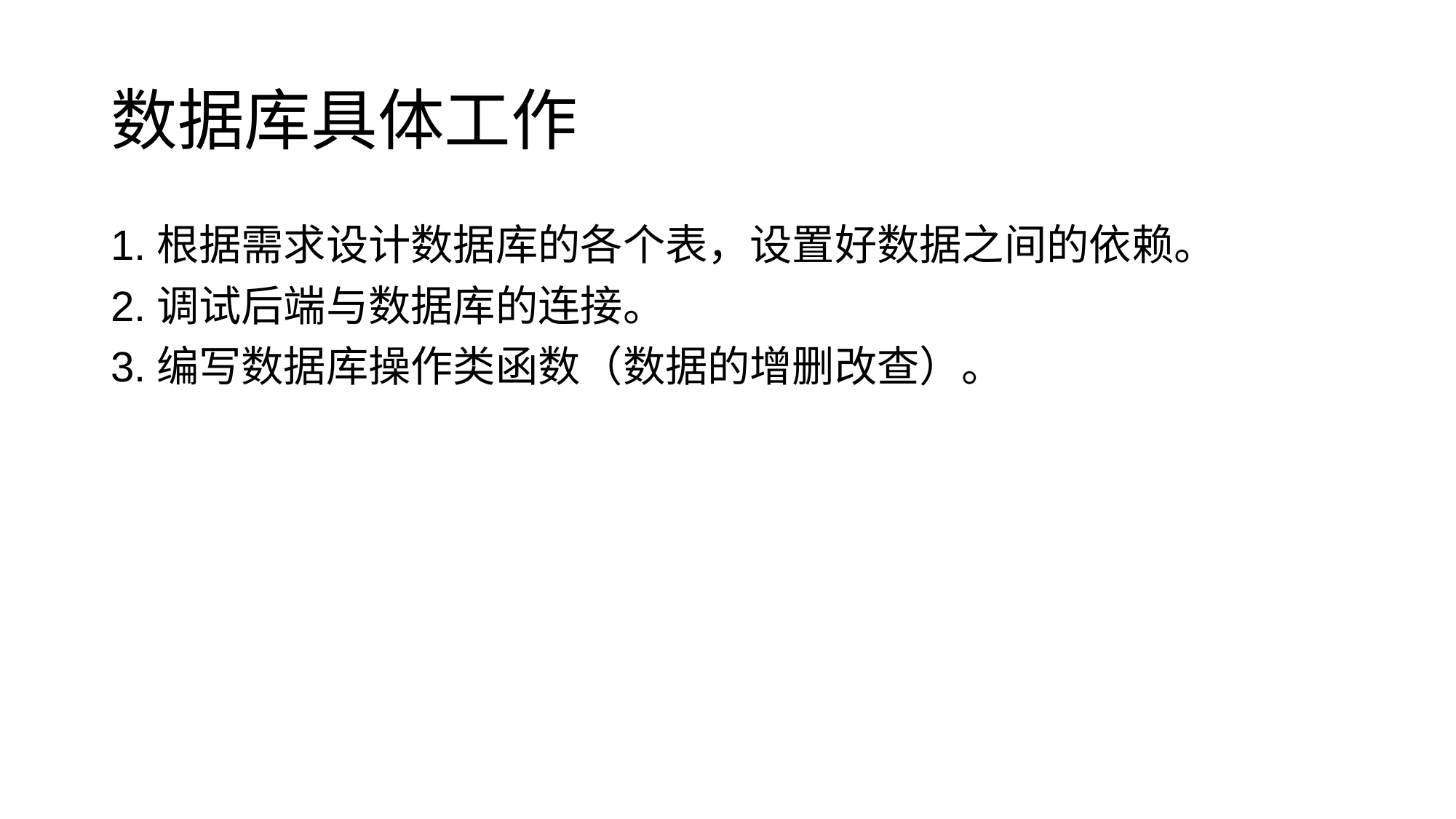

# 数据库具体工作
1.根据需求设计数据库的各个表，设置好数据之间的依赖。
2.调试后端与数据库的连接。
3.编写数据库操作类函数（数据的增删改查）。